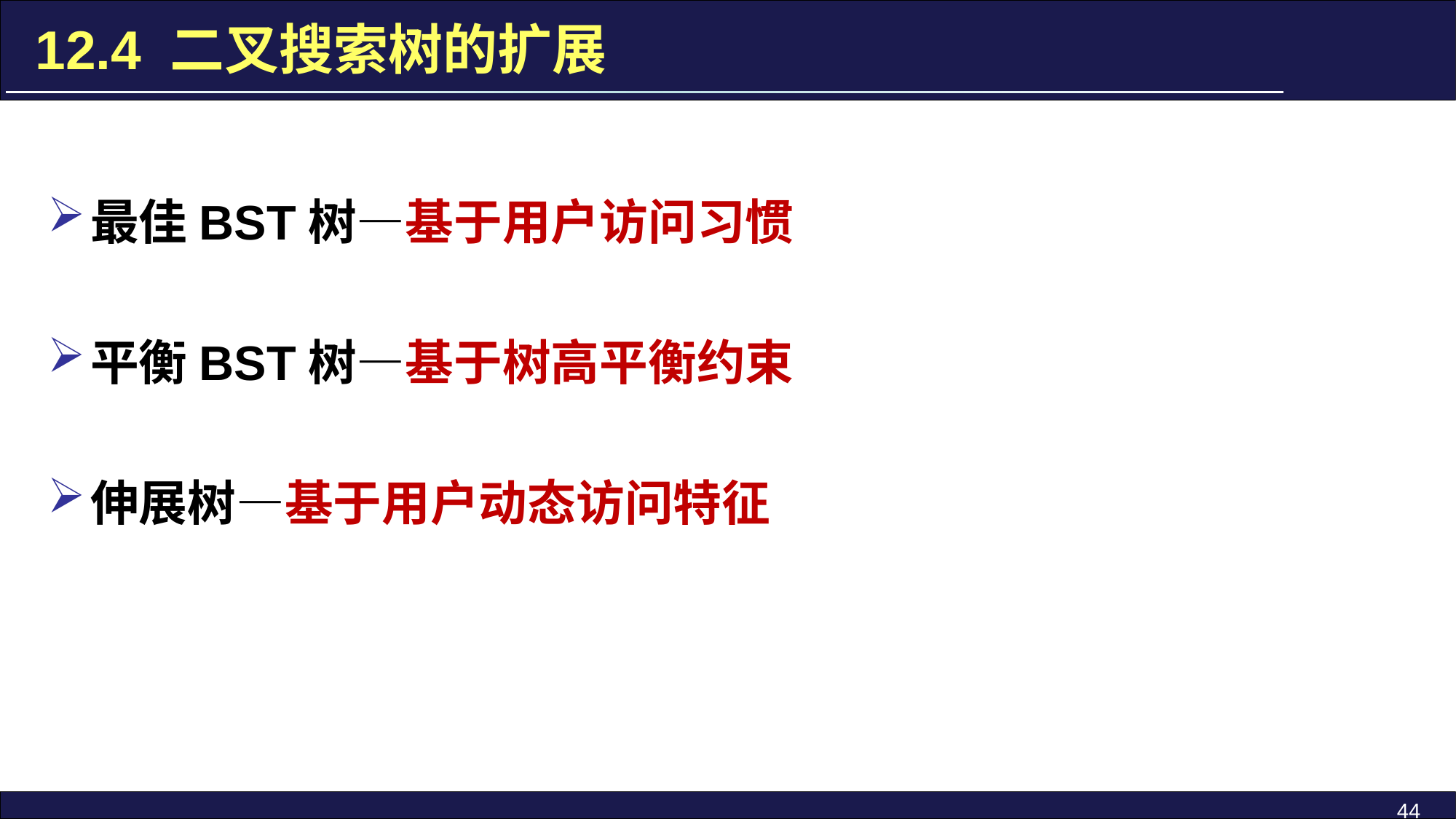

12.4 二叉搜索树的扩展
最佳BST树—基于用户访问习惯
平衡BST树—基于树高平衡约束
伸展树—基于用户动态访问特征
44